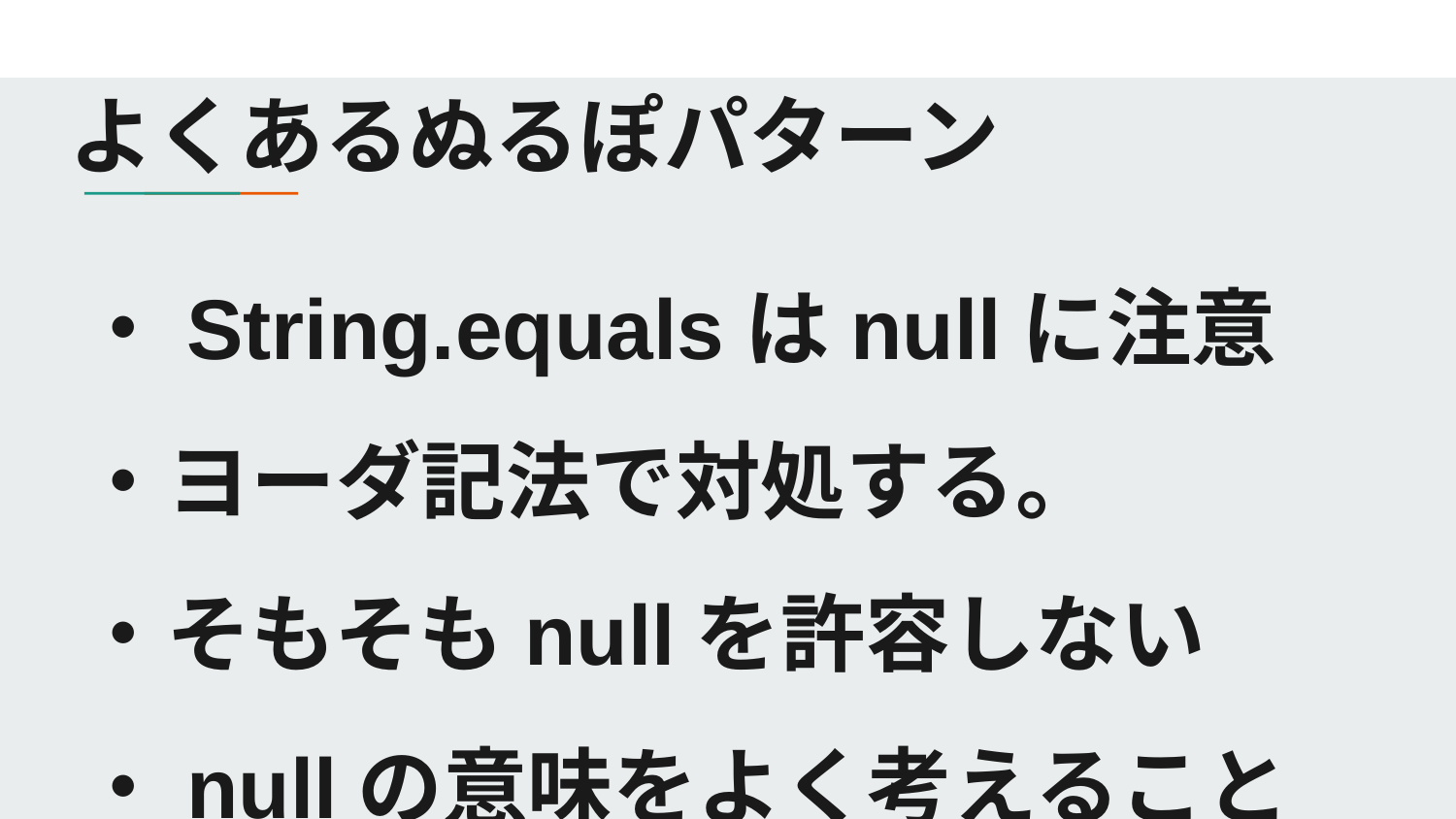

# よくあるぬるぽパターン
・String.equalsはnullに注意
・ヨーダ記法で対処する。
・そもそもnullを許容しない
・nullの意味をよく考えること